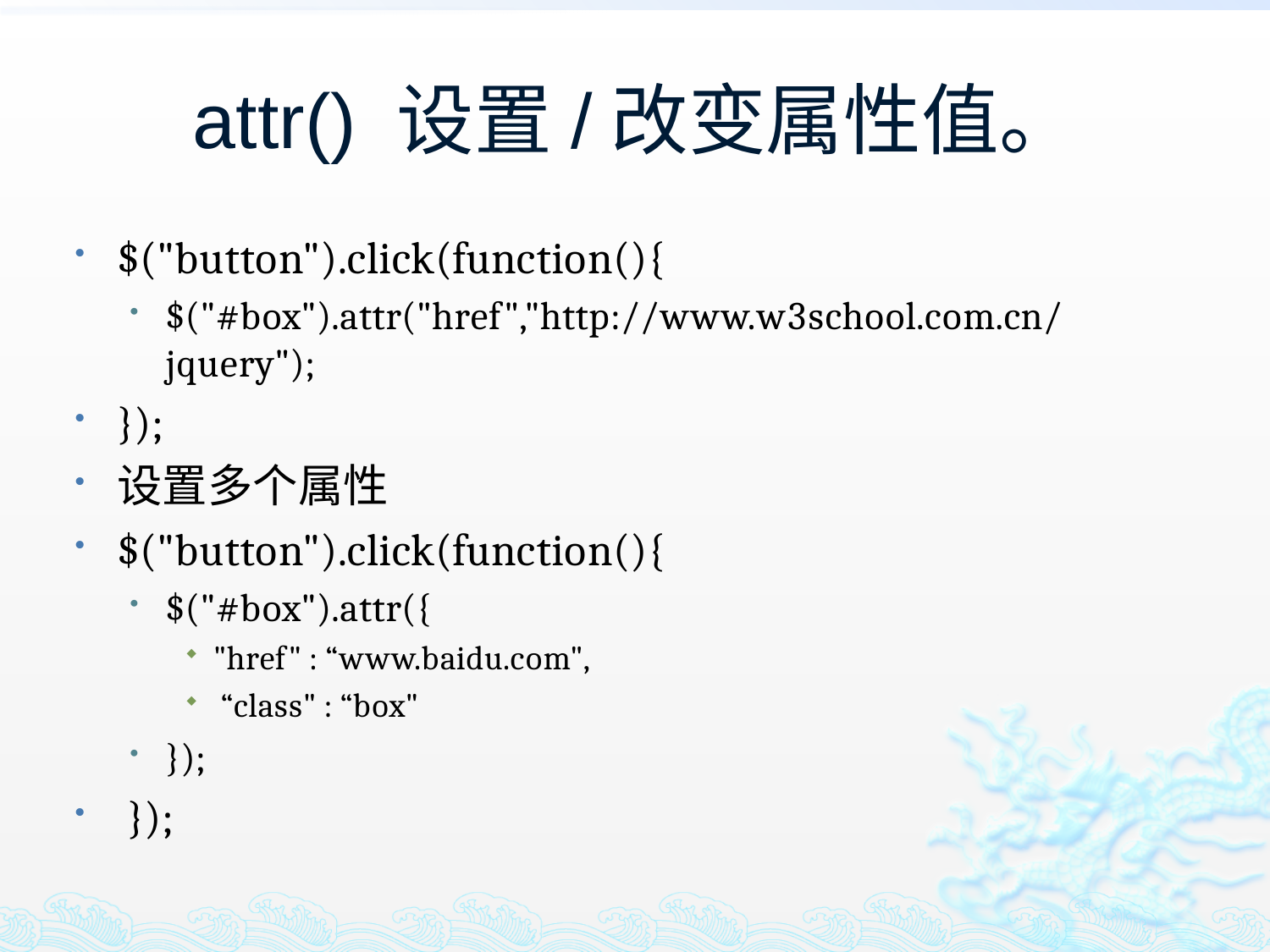

# attr() 设置/改变属性值。
$("button").click(function(){
$("#box").attr("href","http://www.w3school.com.cn/jquery");
});
设置多个属性
$("button").click(function(){
$("#box").attr({
"href" : “www.baidu.com",
 “class" : “box"
});
 });